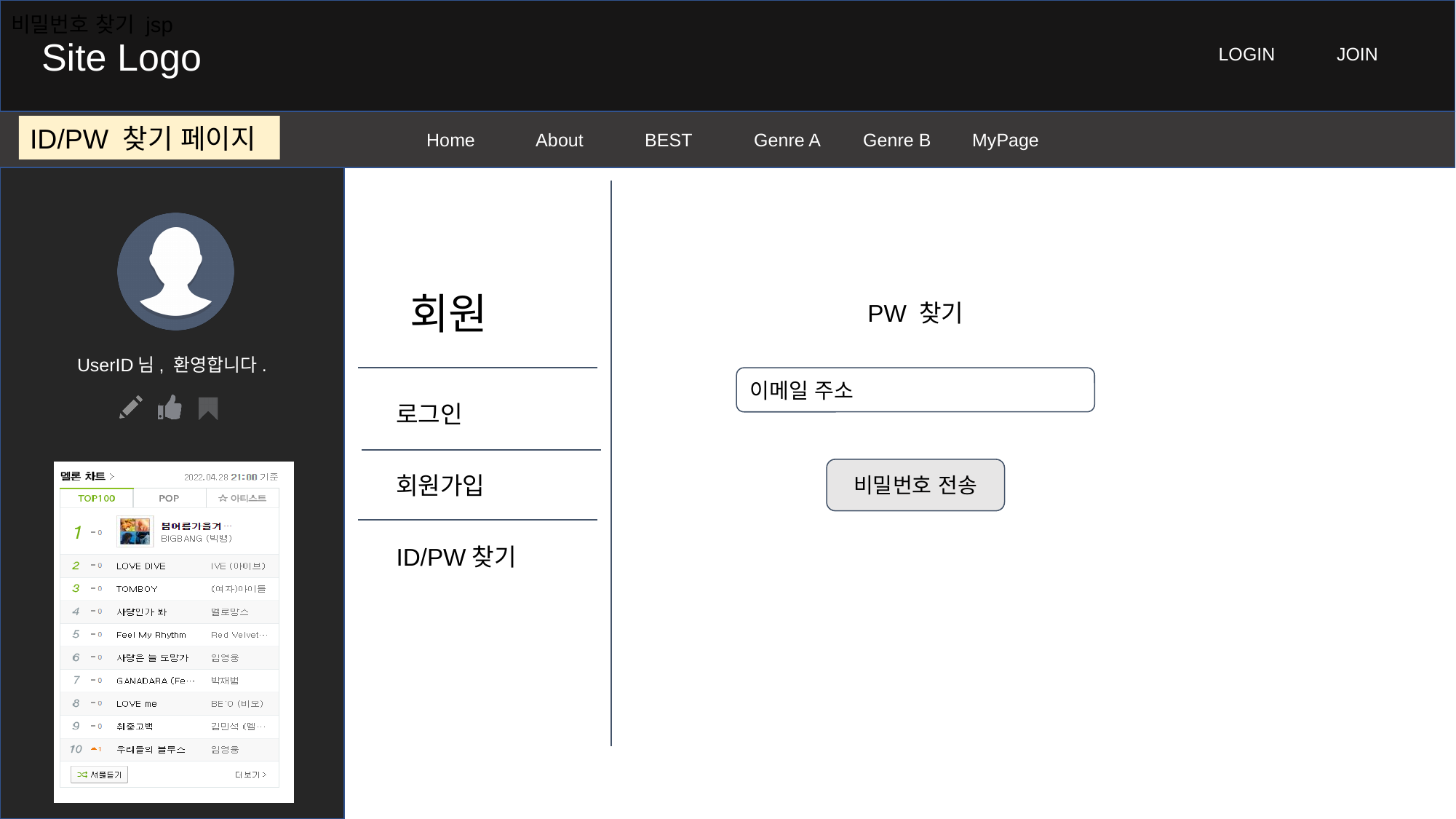

비밀번호 찾기 jsp
ID/PW 찾기 페이지
회원
PW 찾기
이메일 주소
로그인
회원가입
비밀번호 전송
ID/PW찾기